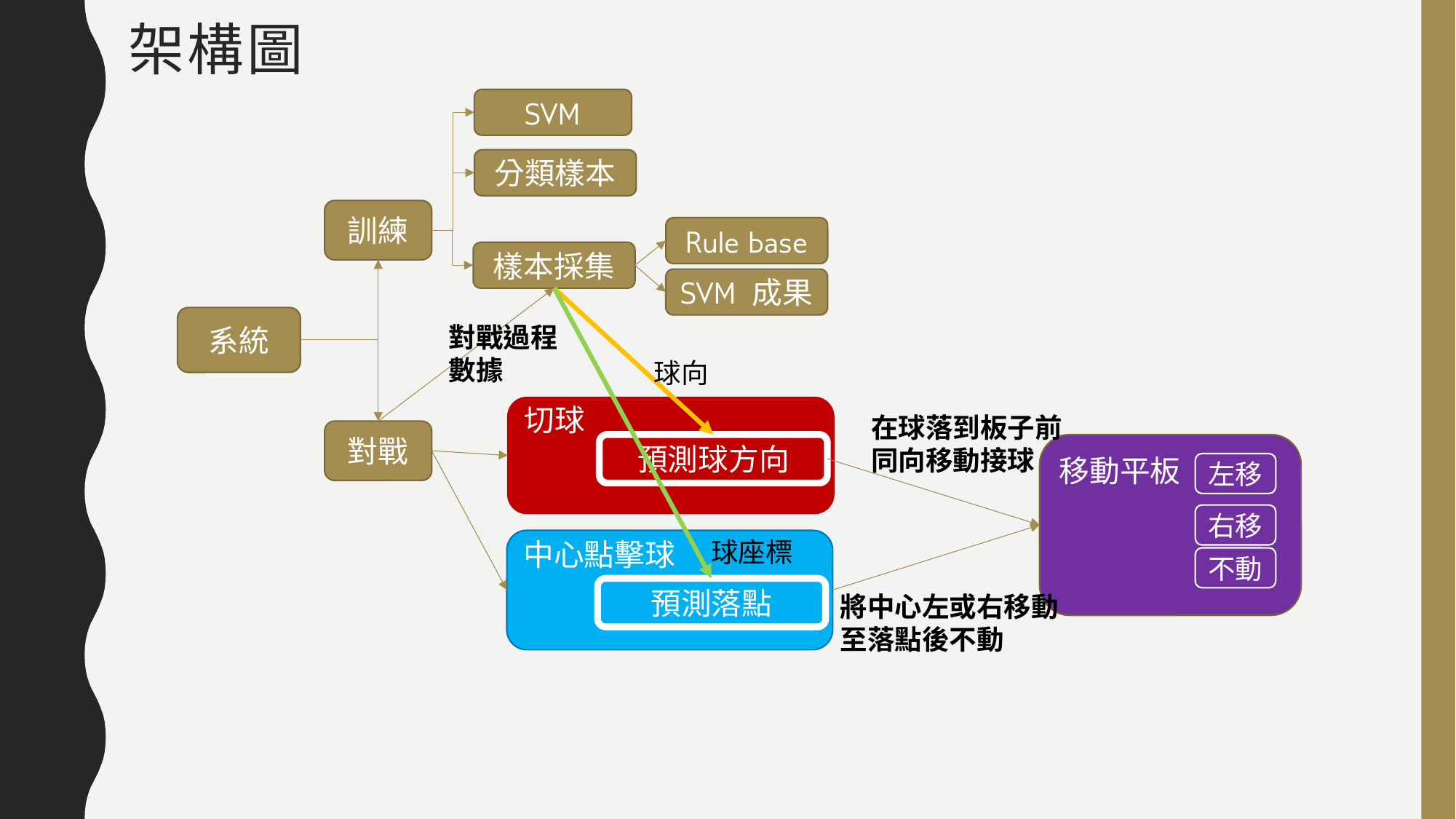

# 架構圖
SVM
分類樣本
訓練
Rule base
樣本採集
SVM 成果
系統
對戰過程數據
球向
切球

在球落到板子前
同向移動接球
對戰
預測球方向
移動平板

左移
右移
不動
球座標
中心點擊球

預測落點
將中心左或右移動
至落點後不動